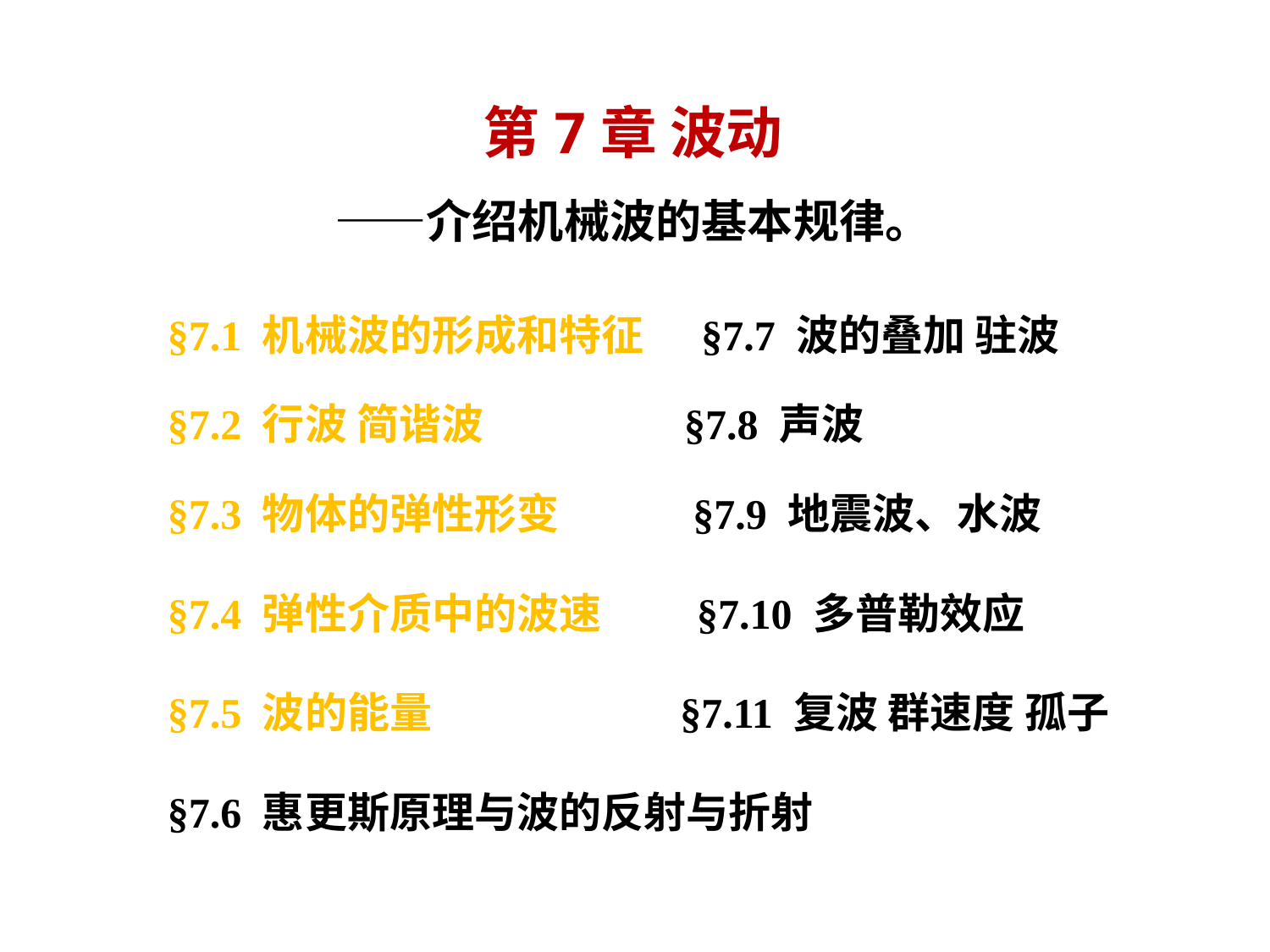

# 第7章 波动 ——介绍机械波的基本规律。
§7.1 机械波的形成和特征     §7.7 波的叠加 驻波
§7.2 行波 简谐波                    §7.8 声波
§7.3 物体的弹性形变             §7.9 地震波、水波
§7.4 弹性介质中的波速         §7.10 多普勒效应
§7.5 波的能量                         §7.11 复波 群速度 孤子
§7.6 惠更斯原理与波的反射与折射
1